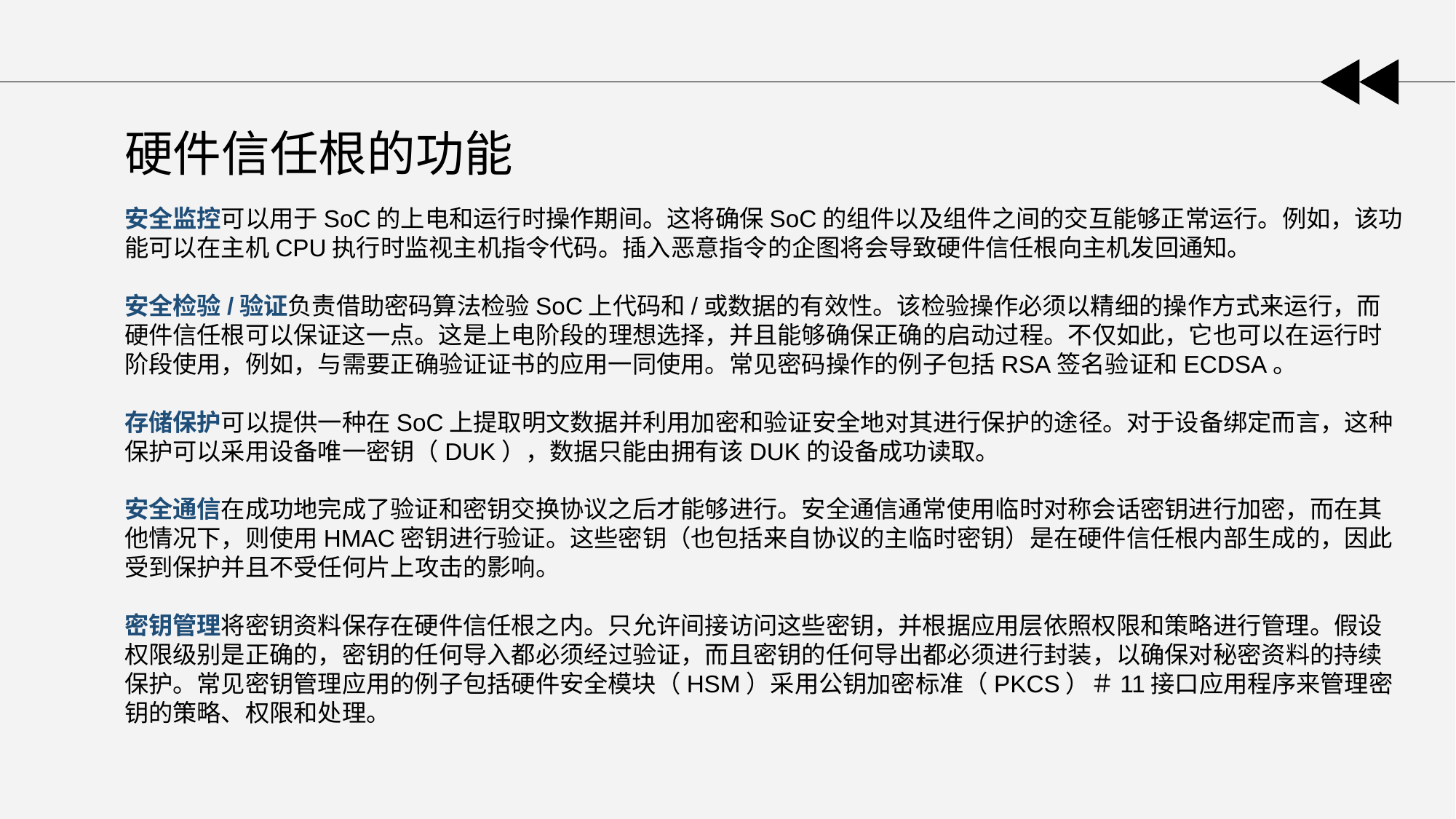

硬件信任根的功能

安全监控可以用于SoC的上电和运行时操作期间。这将确保SoC的组件以及组件之间的交互能够正常运行。例如，该功能可以在主机CPU执行时监视主机指令代码。插入恶意指令的企图将会导致硬件信任根向主机发回通知。

安全检验/验证负责借助密码算法检验SoC上代码和/或数据的有效性。该检验操作必须以精细的操作方式来运行，而硬件信任根可以保证这一点。这是上电阶段的理想选择，并且能够确保正确的启动过程。不仅如此，它也可以在运行时阶段使用，例如，与需要正确验证证书的应用一同使用。常见密码操作的例子包括RSA签名验证和ECDSA。

存储保护可以提供一种在SoC上提取明文数据并利用加密和验证安全地对其进行保护的途径。对于设备绑定而言，这种保护可以采用设备唯一密钥（DUK），数据只能由拥有该DUK的设备成功读取。

安全通信在成功地完成了验证和密钥交换协议之后才能够进行。安全通信通常使用临时对称会话密钥进行加密，而在其他情况下，则使用HMAC密钥进行验证。这些密钥（也包括来自协议的主临时密钥）是在硬件信任根内部生成的，因此受到保护并且不受任何片上攻击的影响。

密钥管理将密钥资料保存在硬件信任根之内。只允许间接访问这些密钥，并根据应用层依照权限和策略进行管理。假设权限级别是正确的，密钥的任何导入都必须经过验证，而且密钥的任何导出都必须进行封装，以确保对秘密资料的持续保护。常见密钥管理应用的例子包括硬件安全模块（HSM）采用公钥加密标准（PKCS）＃11接口应用程序来管理密钥的策略、权限和处理。